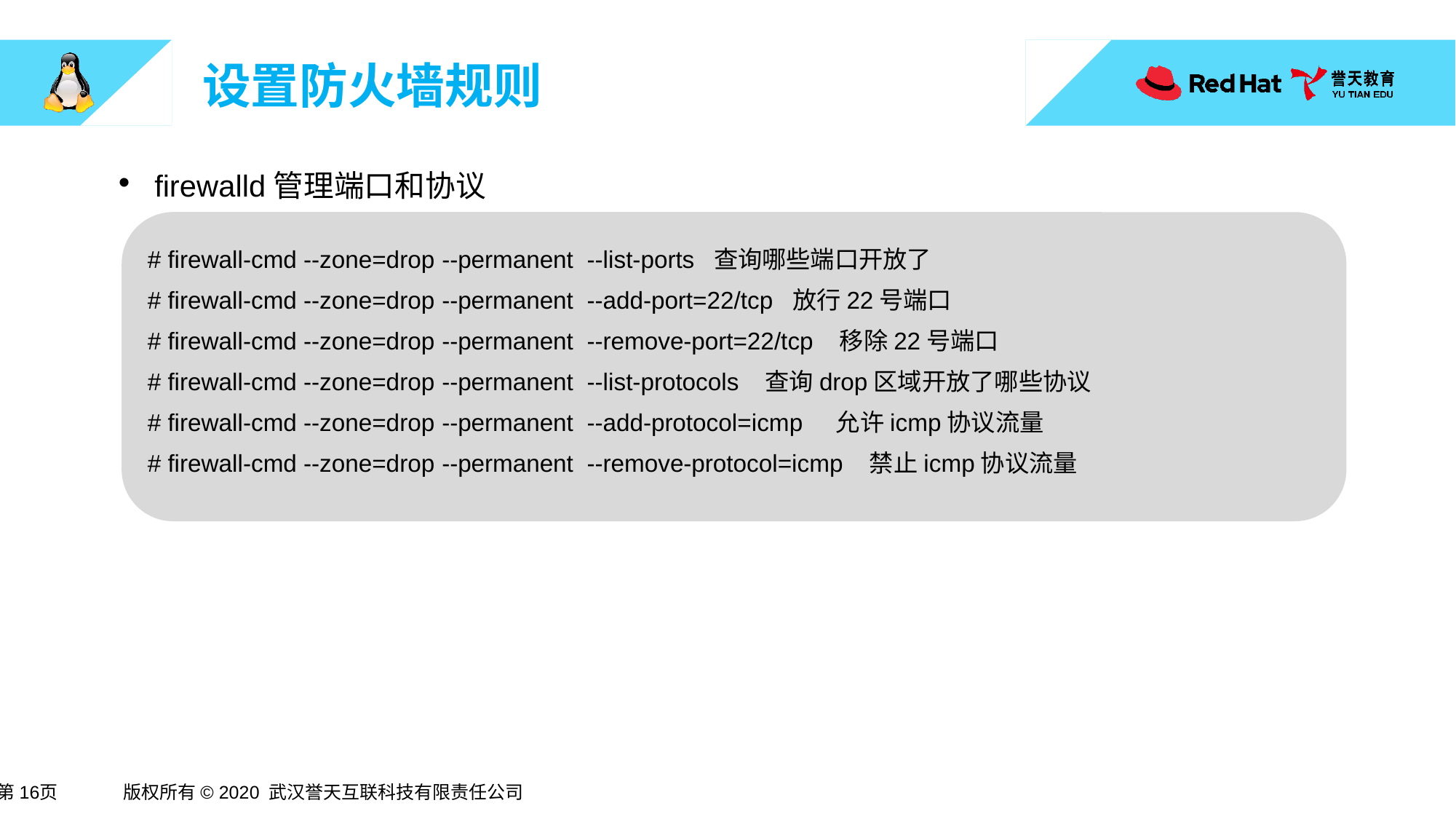

# 设置防火墙规则
firewalld管理端口和协议

# firewall-cmd --zone=drop --permanent  --list-ports  查询哪些端口开放了
# firewall-cmd --zone=drop --permanent  --add-port=22/tcp  放行22号端口
# firewall-cmd --zone=drop --permanent  --remove-port=22/tcp   移除22号端口
# firewall-cmd --zone=drop --permanent  --list-protocols   查询drop区域开放了哪些协议
# firewall-cmd --zone=drop --permanent  --add-protocol=icmp    允许icmp协议流量
# firewall-cmd --zone=drop --permanent  --remove-protocol=icmp   禁止icmp协议流量